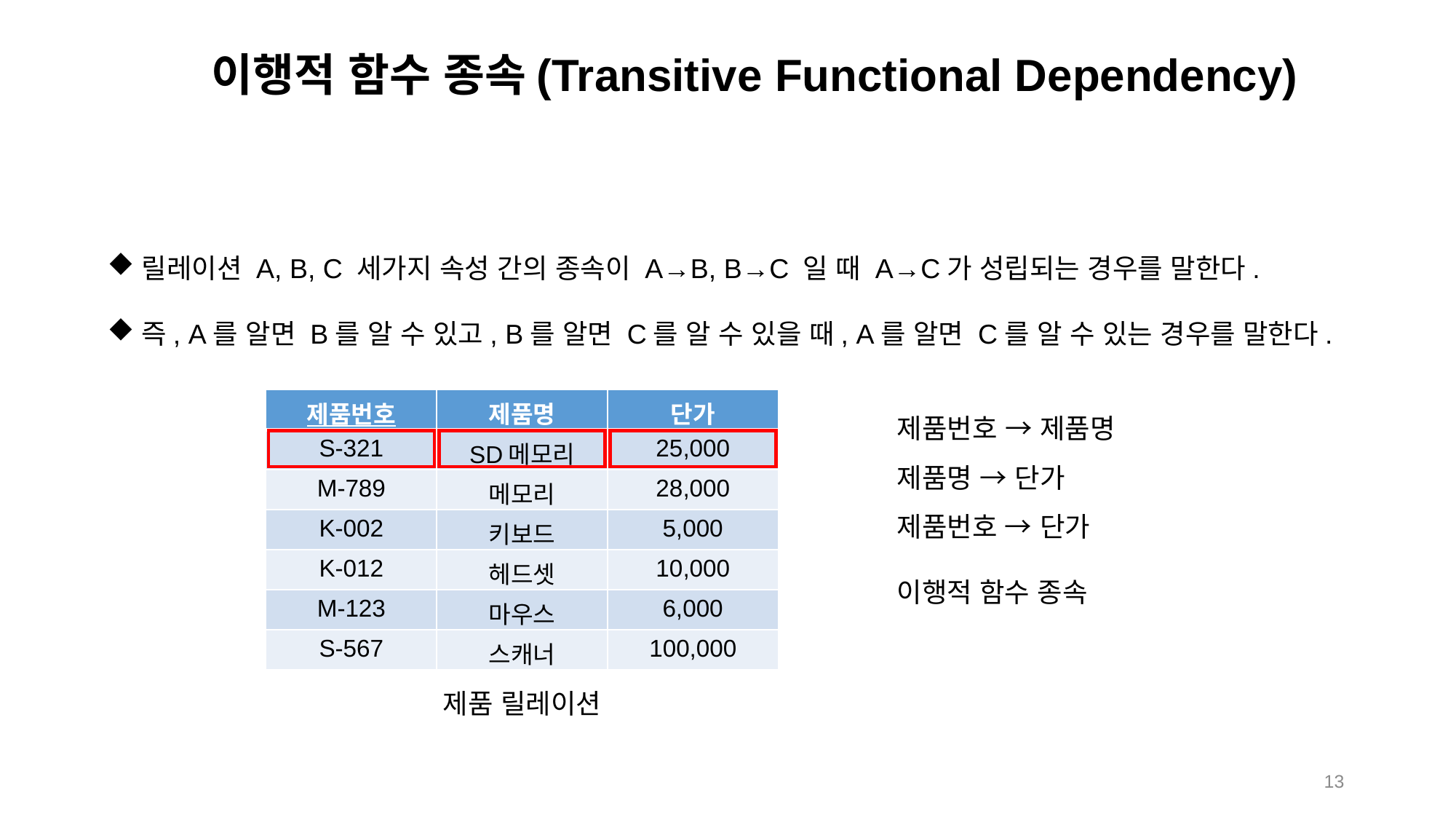

# 이행적 함수 종속(Transitive Functional Dependency)
릴레이션 A, B, C 세가지 속성 간의 종속이 A→B, B→C 일 때 A→C가 성립되는 경우를 말한다.
즉, A를 알면 B를 알 수 있고, B를 알면 C를 알 수 있을 때, A를 알면 C를 알 수 있는 경우를 말한다.
| 제품번호 | 제품명 | 단가 |
| --- | --- | --- |
| S-321 | SD메모리 | 25,000 |
| M-789 | 메모리 | 28,000 |
| K-002 | 키보드 | 5,000 |
| K-012 | 헤드셋 | 10,000 |
| M-123 | 마우스 | 6,000 |
| S-567 | 스캐너 | 100,000 |
제품번호 → 제품명
제품명 → 단가
제품번호 → 단가

이행적 함수 종속

제품 릴레이션
13